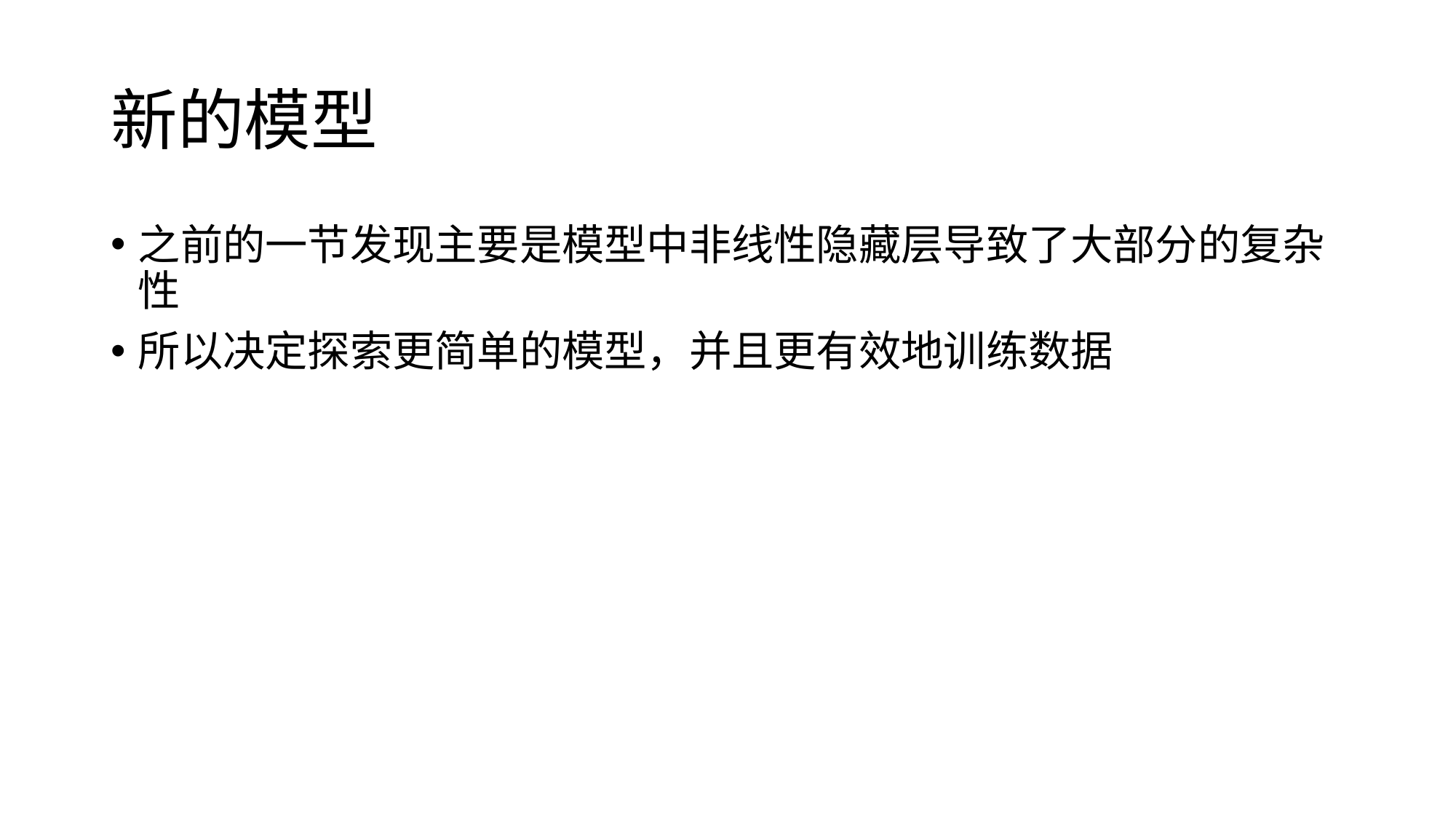

# 新的模型
之前的一节发现主要是模型中非线性隐藏层导致了大部分的复杂性
所以决定探索更简单的模型，并且更有效地训练数据